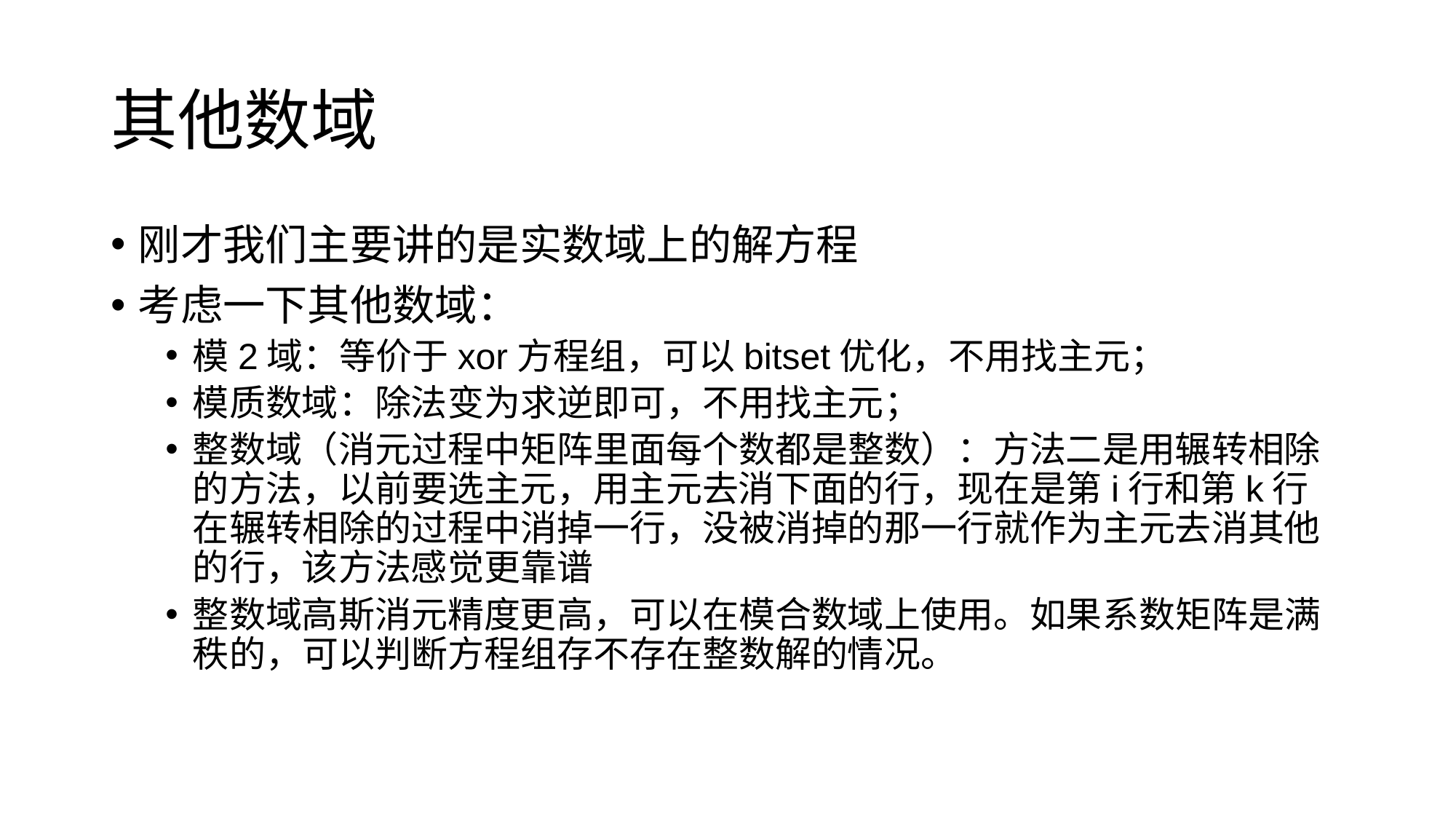

# 其他数域
刚才我们主要讲的是实数域上的解方程
考虑一下其他数域：
模2域：等价于xor方程组，可以bitset优化，不用找主元；
模质数域：除法变为求逆即可，不用找主元；
整数域（消元过程中矩阵里面每个数都是整数）：方法二是用辗转相除的方法，以前要选主元，用主元去消下面的行，现在是第i行和第k行在辗转相除的过程中消掉一行，没被消掉的那一行就作为主元去消其他的行，该方法感觉更靠谱
整数域高斯消元精度更高，可以在模合数域上使用。如果系数矩阵是满秩的，可以判断方程组存不存在整数解的情况。